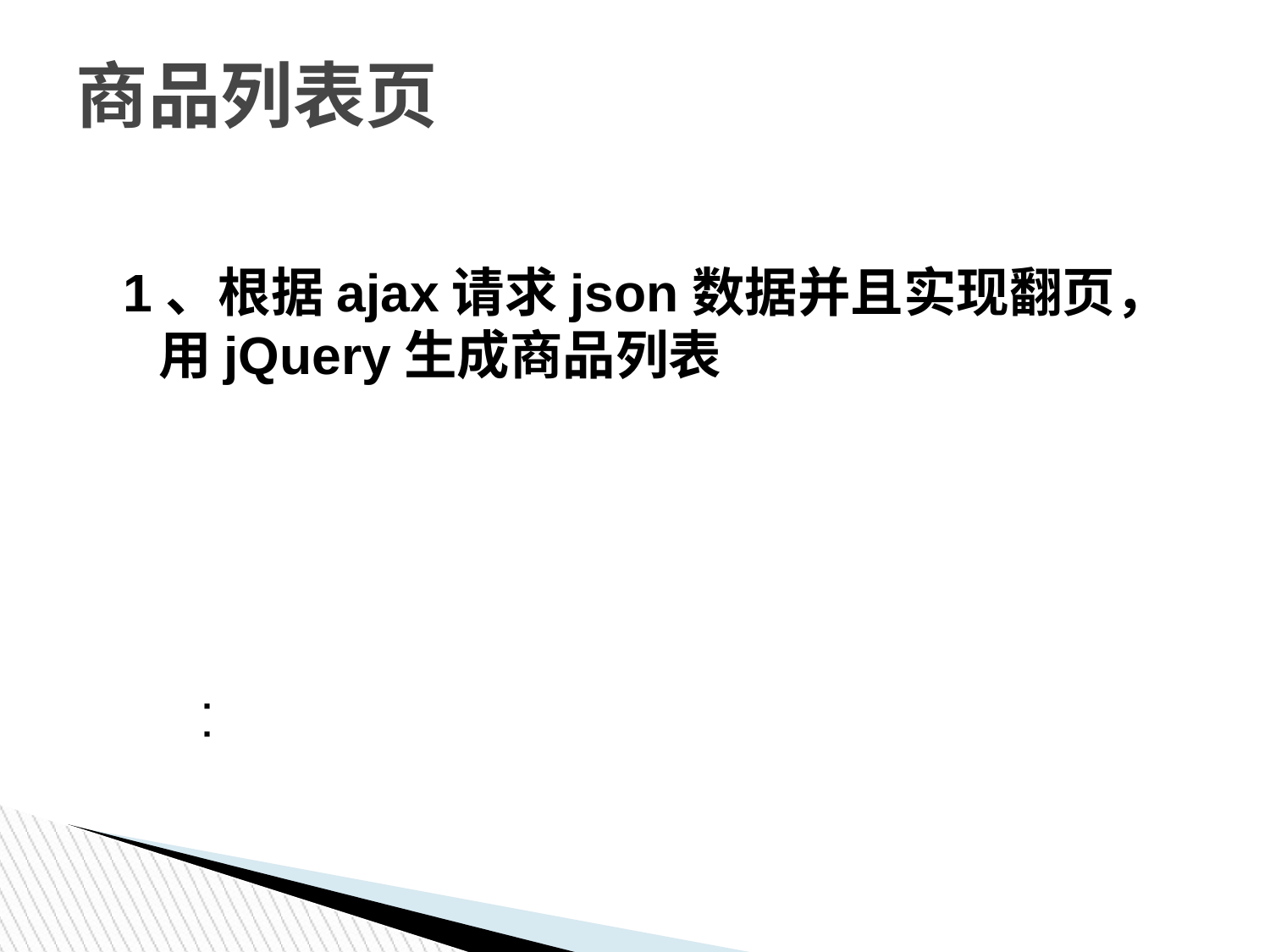

# 商品列表页
1、根据ajax请求json数据并且实现翻页，用jQuery生成商品列表

[ Image information in product ]
 Image : www.openas.com
Note to customers : This image has been licensed to be used within this PowerPoint template only.
                                   You may not extract the image for any other use.